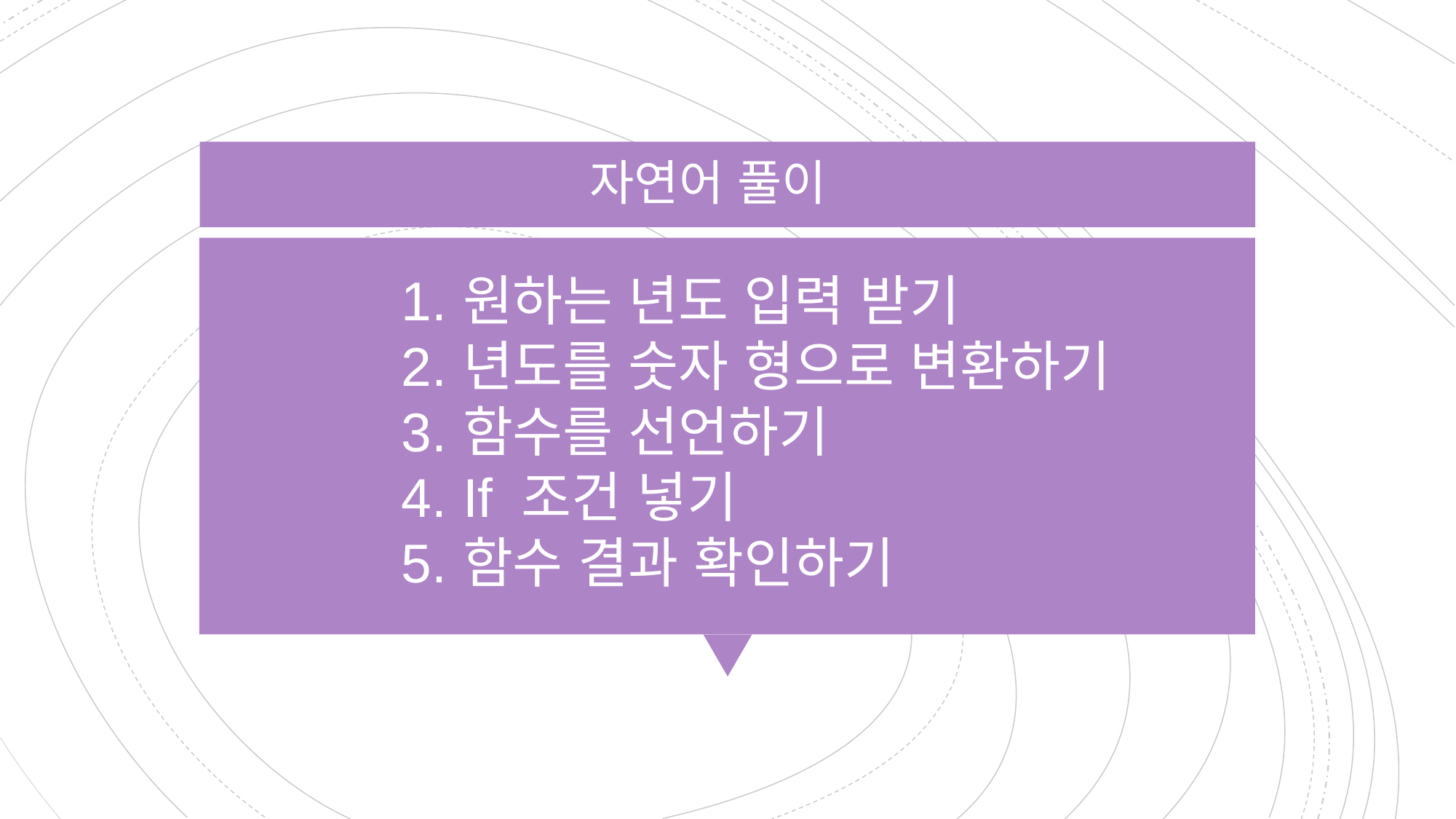

자연어 풀이
원하는 년도 입력 받기
년도를 숫자 형으로 변환하기
함수를 선언하기
If 조건 넣기
함수 결과 확인하기